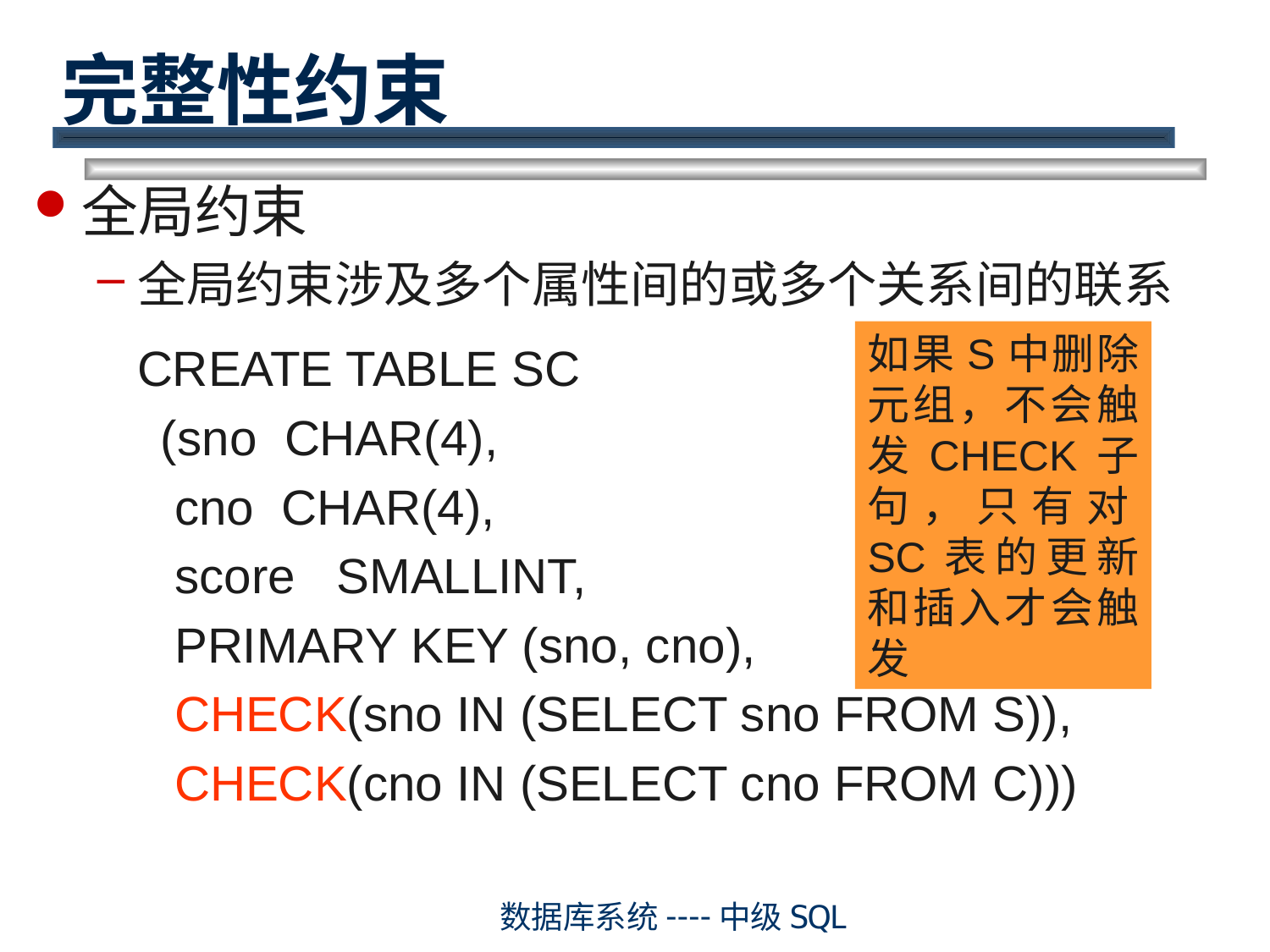

# 完整性约束
全局约束
全局约束涉及多个属性间的或多个关系间的联系
	CREATE TABLE SC
(sno  CHAR(4),
 cno  CHAR(4),
 score   SMALLINT,
 PRIMARY KEY (sno, cno),
 CHECK(sno IN (SELECT sno FROM S)),
 CHECK(cno IN (SELECT cno FROM C)))
如果S中删除元组，不会触发CHECK子句，只有对SC表的更新和插入才会触发
数据库系统----中级SQL